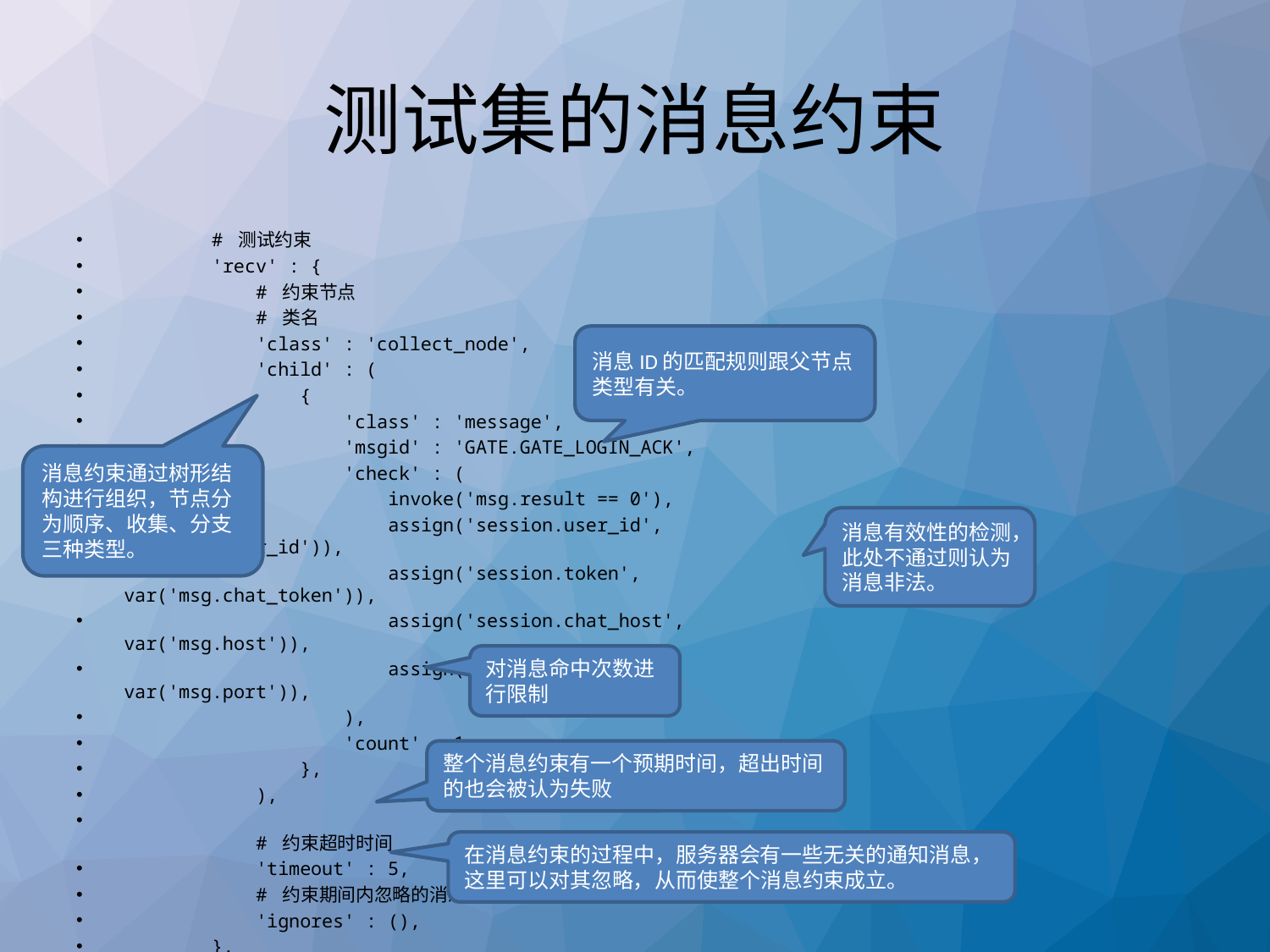

# 测试集的消息约束
        # 测试约束
        'recv' : {
            # 约束节点
            # 类名
            'class' : 'collect_node',
            'child' : (
                {
                    'class' : 'message',
                    'msgid' : 'GATE.GATE_LOGIN_ACK',
                    'check' : (
                        invoke('msg.result == 0'),
                        assign('session.user_id', var('msg.user_id')),
                        assign('session.token', var('msg.chat_token')),
                        assign('session.chat_host', var('msg.host')),
                        assign('session.chat_port', var('msg.port')),
                    ),
                    'count' : 1,
                },
            ),
            # 约束超时时间
            'timeout' : 5,
            # 约束期间内忽略的消息
            'ignores' : (),
        },
消息ID的匹配规则跟父节点类型有关。
消息约束通过树形结构进行组织，节点分为顺序、收集、分支三种类型。
消息有效性的检测，此处不通过则认为消息非法。
对消息命中次数进行限制
整个消息约束有一个预期时间，超出时间的也会被认为失败
在消息约束的过程中，服务器会有一些无关的通知消息，这里可以对其忽略，从而使整个消息约束成立。